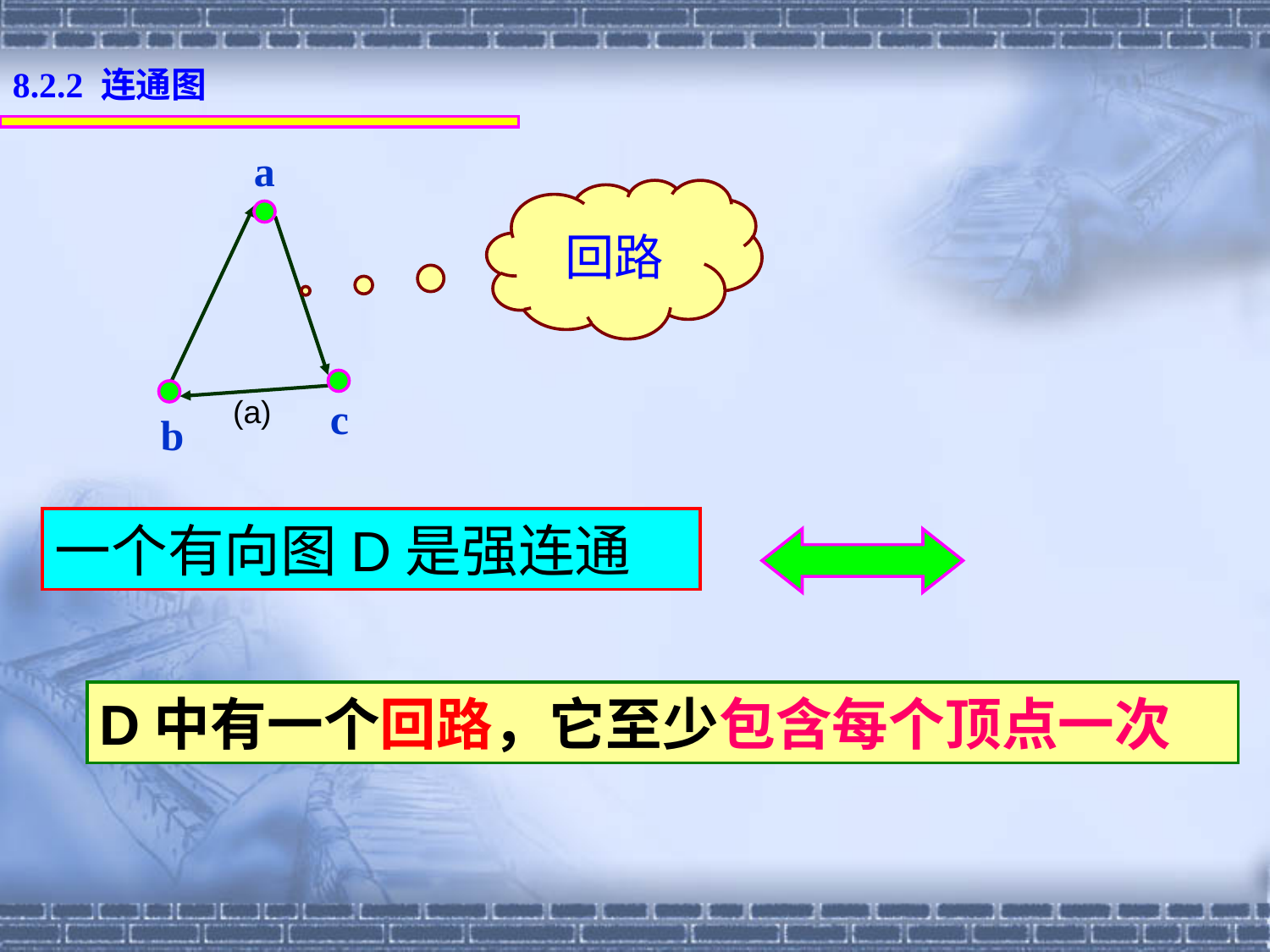

8.2.2 连通图

a
回路

(a)
c
b
一个有向图D是强连通

D中有一个回路，它至少包含每个顶点一次